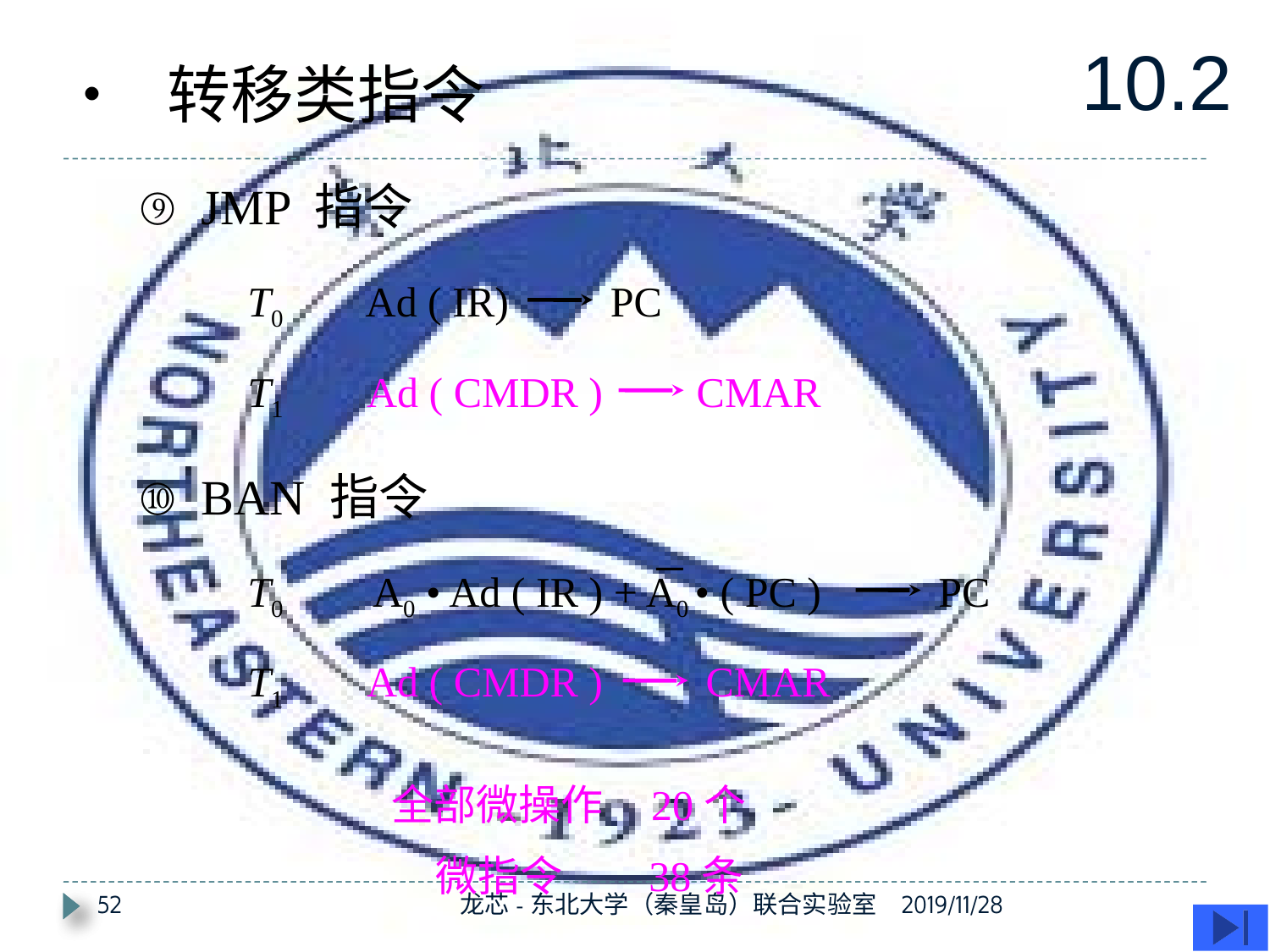

10.2
•  转移类指令
⑨  JMP 指令
T0
Ad ( IR)
PC

T1
Ad ( CMDR )
CMAR

⑩  BAN 指令
T0
A0 • Ad ( IR ) + A0 • ( PC )
PC

T1
Ad ( CMDR )
CMAR

全部微操作    20个
微指令        38条
52
龙芯-东北大学（秦皇岛）联合实验室
2019/11/28